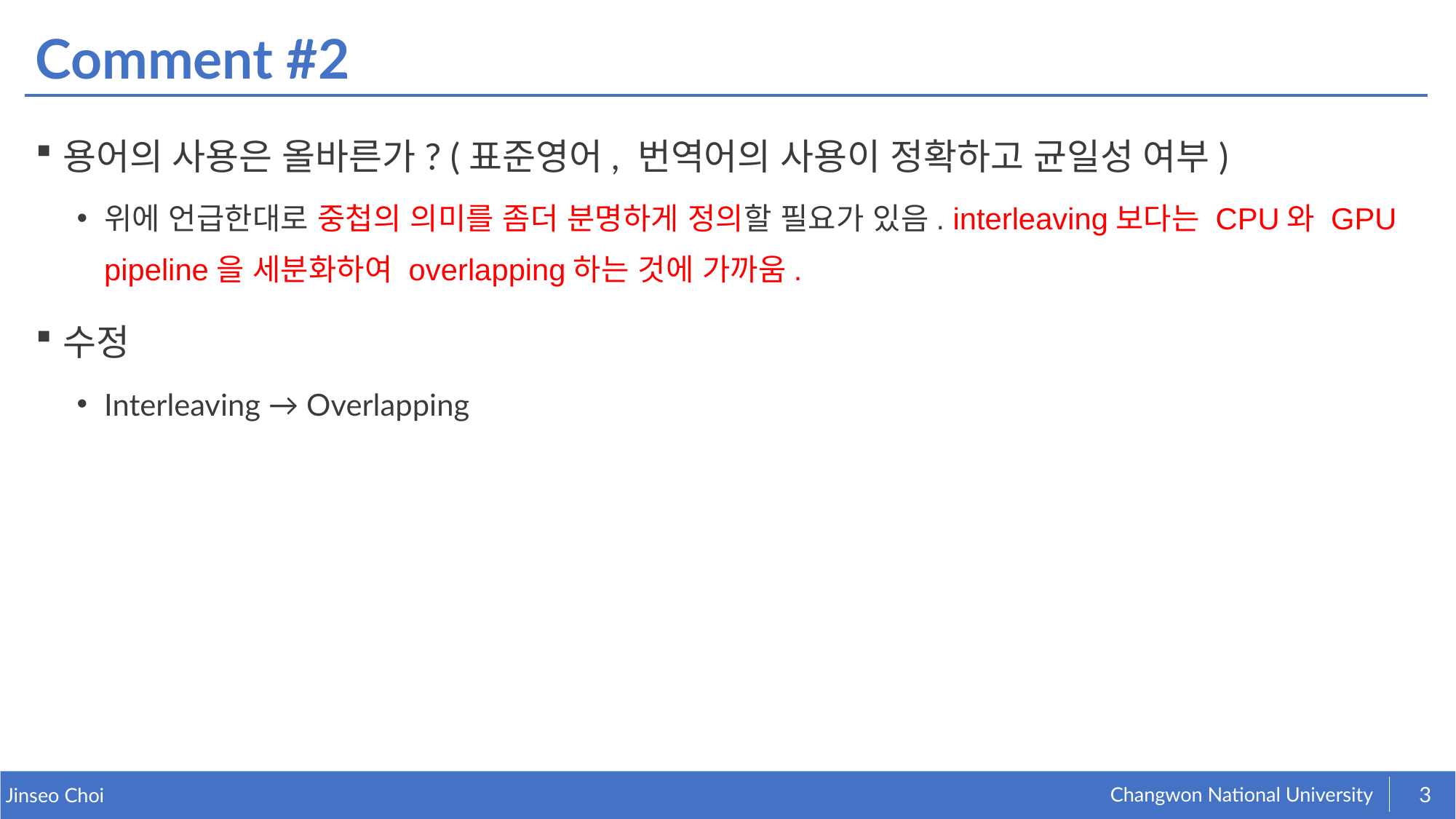

# Comment #2
용어의 사용은 올바른가? (표준영어, 번역어의 사용이 정확하고 균일성 여부)
위에 언급한대로 중첩의 의미를 좀더 분명하게 정의할 필요가 있음. interleaving보다는 CPU와 GPU pipeline을 세분화하여 overlapping하는 것에 가까움.
수정
Interleaving → Overlapping

3